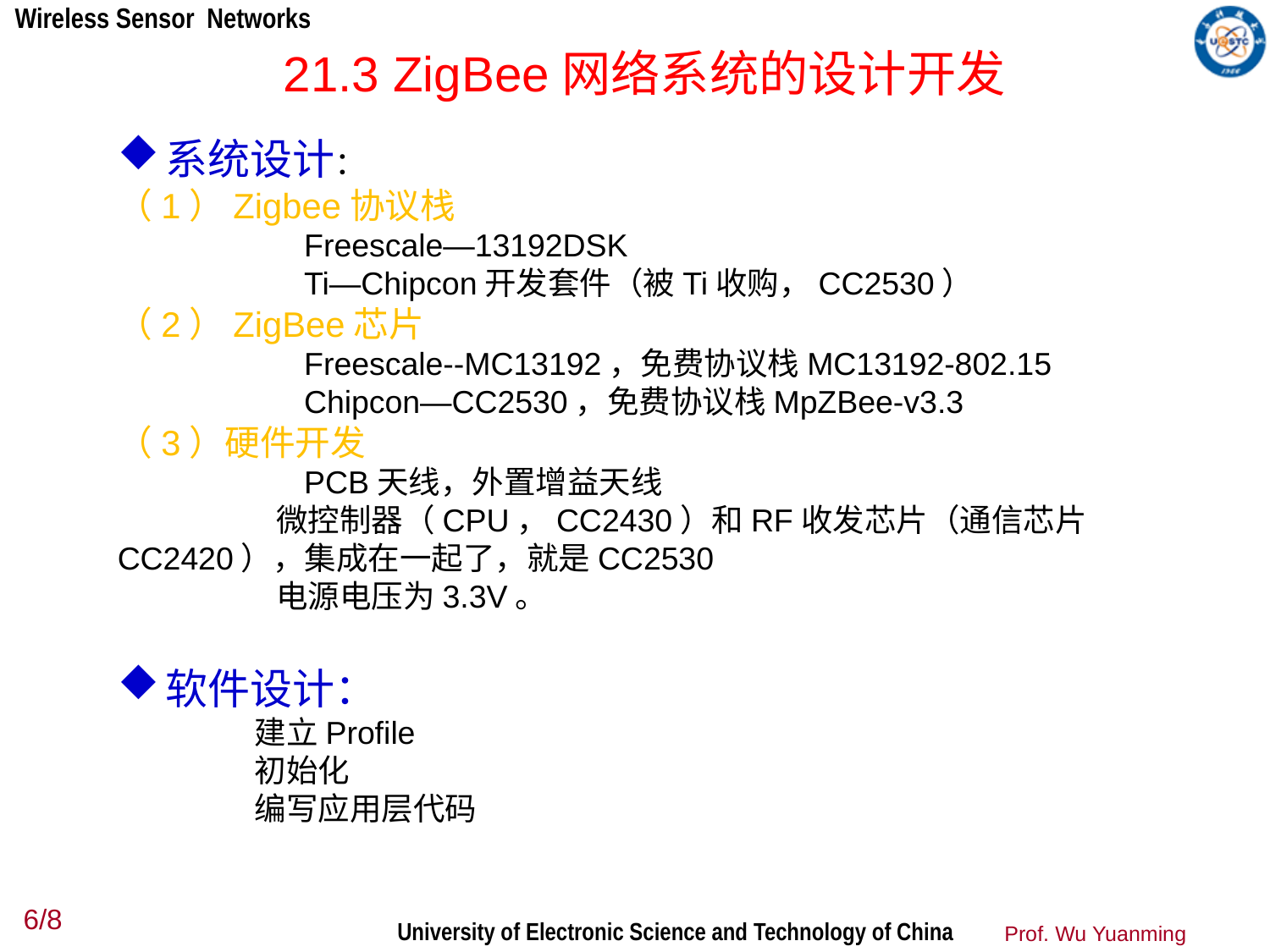

21.3 ZigBee网络系统的设计开发
系统设计：
（1）Zigbee协议栈
                     Freescale—13192DSK
                     Ti—Chipcon开发套件（被Ti收购，CC2530）
（2）ZigBee芯片
                     Freescale--MC13192，免费协议栈MC13192-802.15
                     Chipcon—CC2530，免费协议栈MpZBee-v3.3
（3）硬件开发
                     PCB天线，外置增益天线
                     微控制器（CPU，CC2430）和RF收发芯片（通信芯片CC2420），集成在一起了，就是CC2530
                     电源电压为3.3V。
软件设计：
                  建立Profile
                  初始化
                  编写应用层代码
6/8
Prof. Wu Yuanming